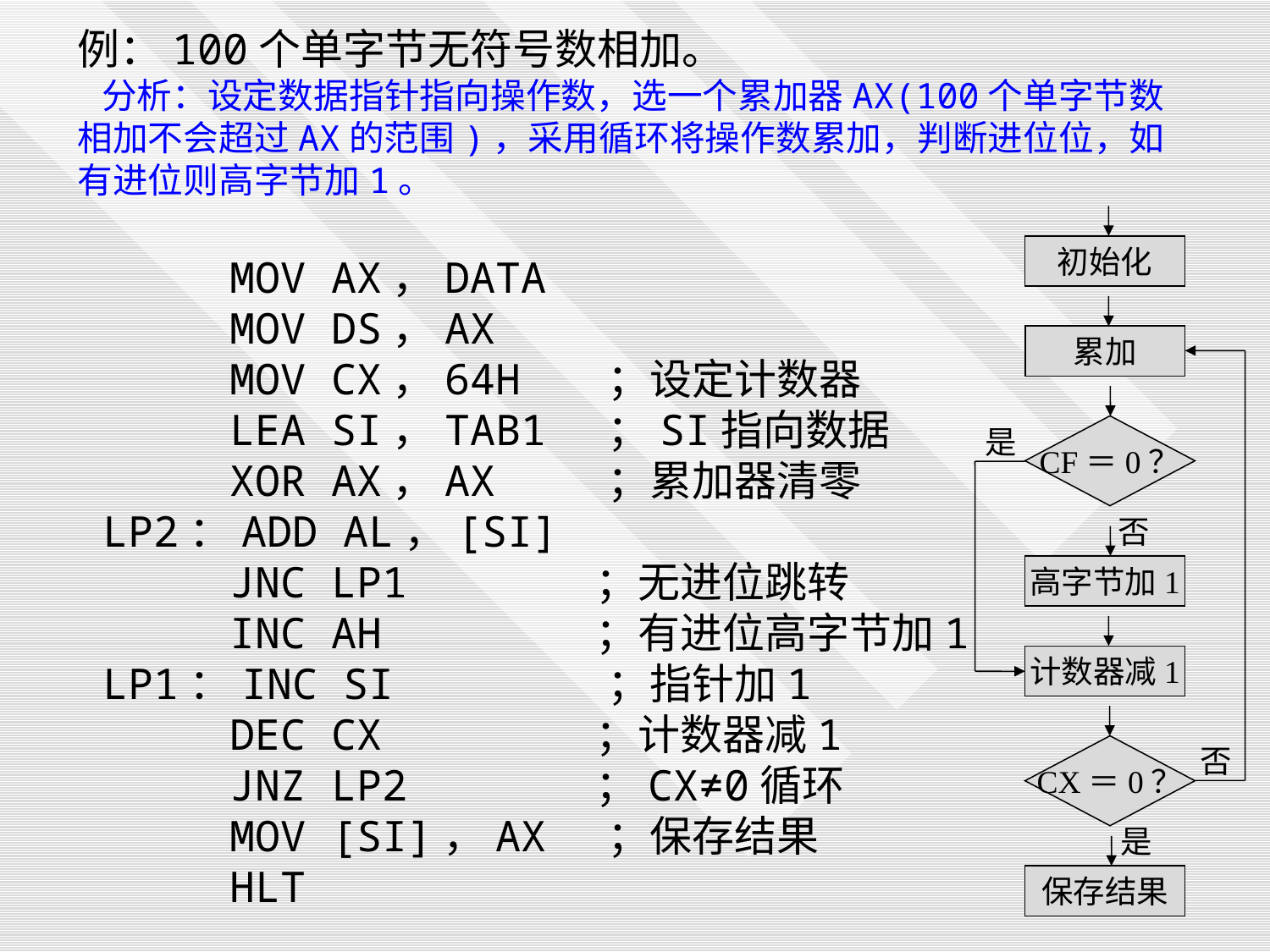

例：100个单字节无符号数相加。
  分析：设定数据指针指向操作数，选一个累加器AX(100个单字节数相加不会超过AX的范围)，采用循环将操作数累加，判断进位位，如有进位则高字节加1。

      MOV AX，DATA
      MOV DS，AX
      MOV CX，64H   ；设定计数器
      LEA SI，TAB1  ；SI指向数据
      XOR AX，AX    ；累加器清零
 LP2：ADD AL，[SI]
      JNC LP1       ；无进位跳转
      INC AH        ；有进位高字节加1
 LP1：INC SI        ；指针加1
      DEC CX        ；计数器减1
      JNZ LP2       ；CX≠0循环
      MOV [SI]，AX  ；保存结果
      HLT

初始化

累加

CF＝0？
是

否

高字节加1

计数器减1

否
CX＝0？
是

保存结果